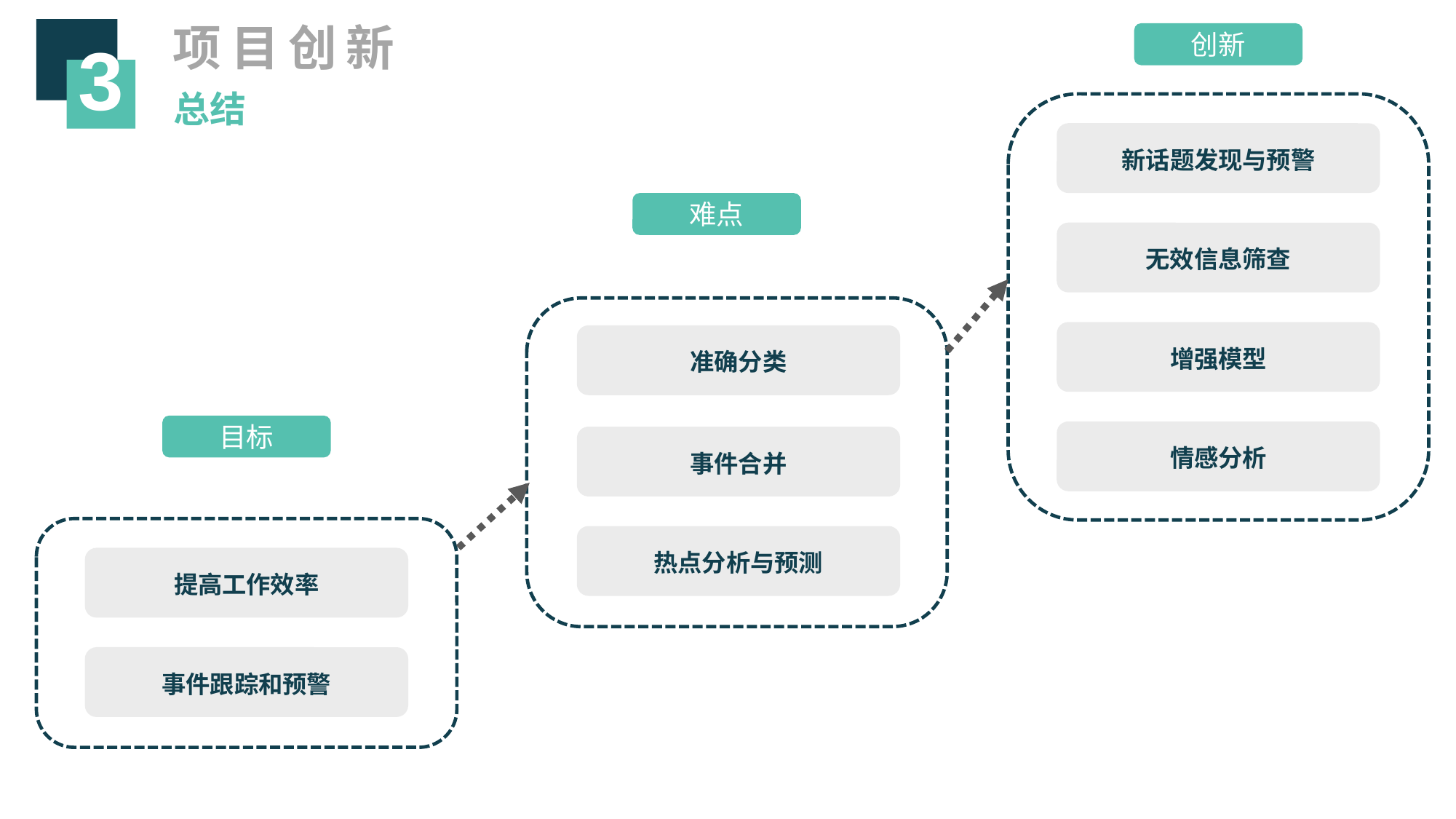

项目创新

3
创新
总结

新话题发现与预警
难点

无效信息筛查

增强模型

准确分类
目标

情感分析

事件合并

热点分析与预测

提高工作效率

事件跟踪和预警